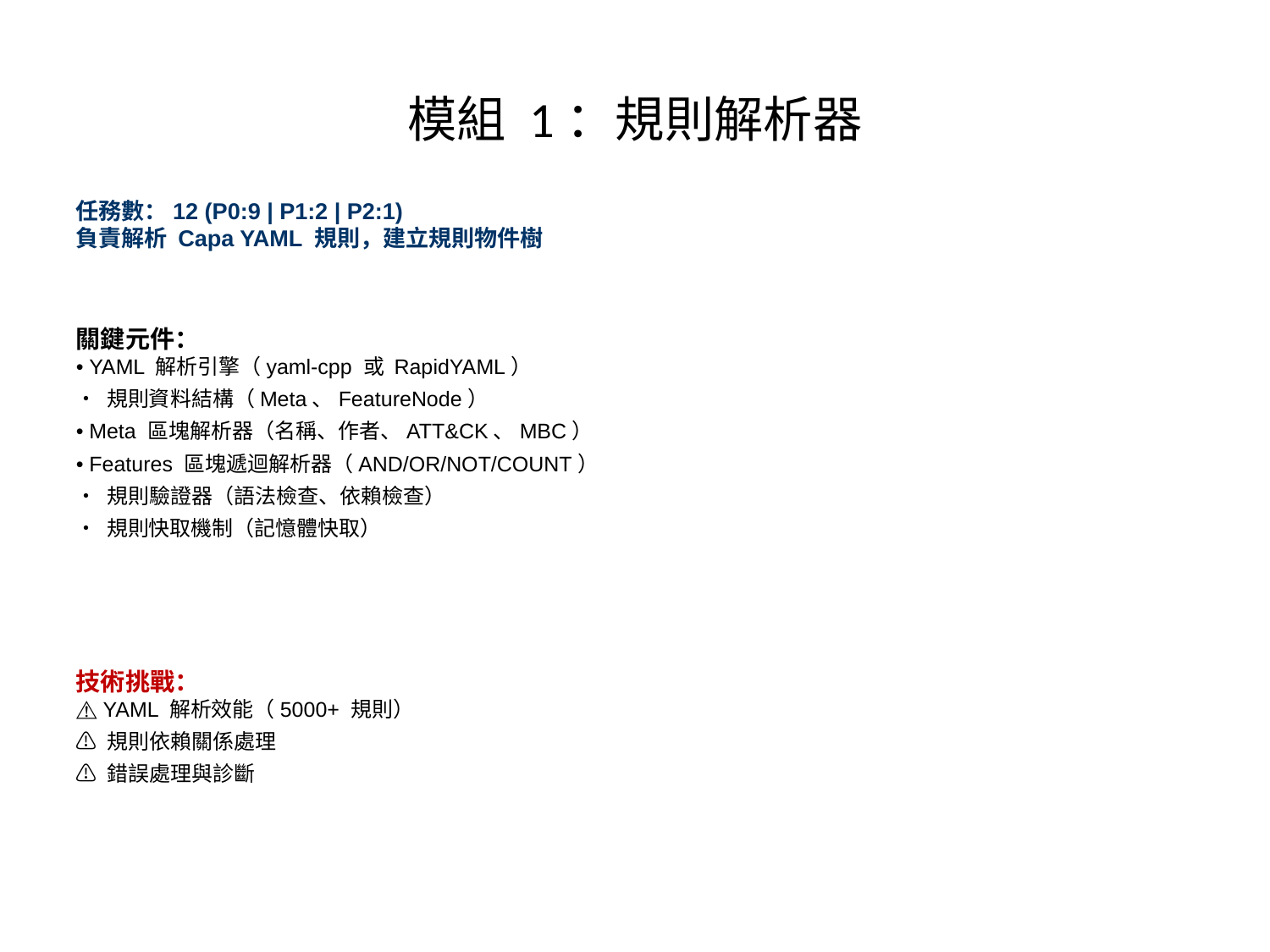

# 模組 1：規則解析器
任務數：12 (P0:9 | P1:2 | P2:1)
負責解析 Capa YAML 規則，建立規則物件樹
關鍵元件：
• YAML 解析引擎（yaml-cpp 或 RapidYAML）
• 規則資料結構（Meta、FeatureNode）
• Meta 區塊解析器（名稱、作者、ATT&CK、MBC）
• Features 區塊遞迴解析器（AND/OR/NOT/COUNT）
• 規則驗證器（語法檢查、依賴檢查）
• 規則快取機制（記憶體快取）
技術挑戰：
⚠ YAML 解析效能（5000+ 規則）
⚠ 規則依賴關係處理
⚠ 錯誤處理與診斷